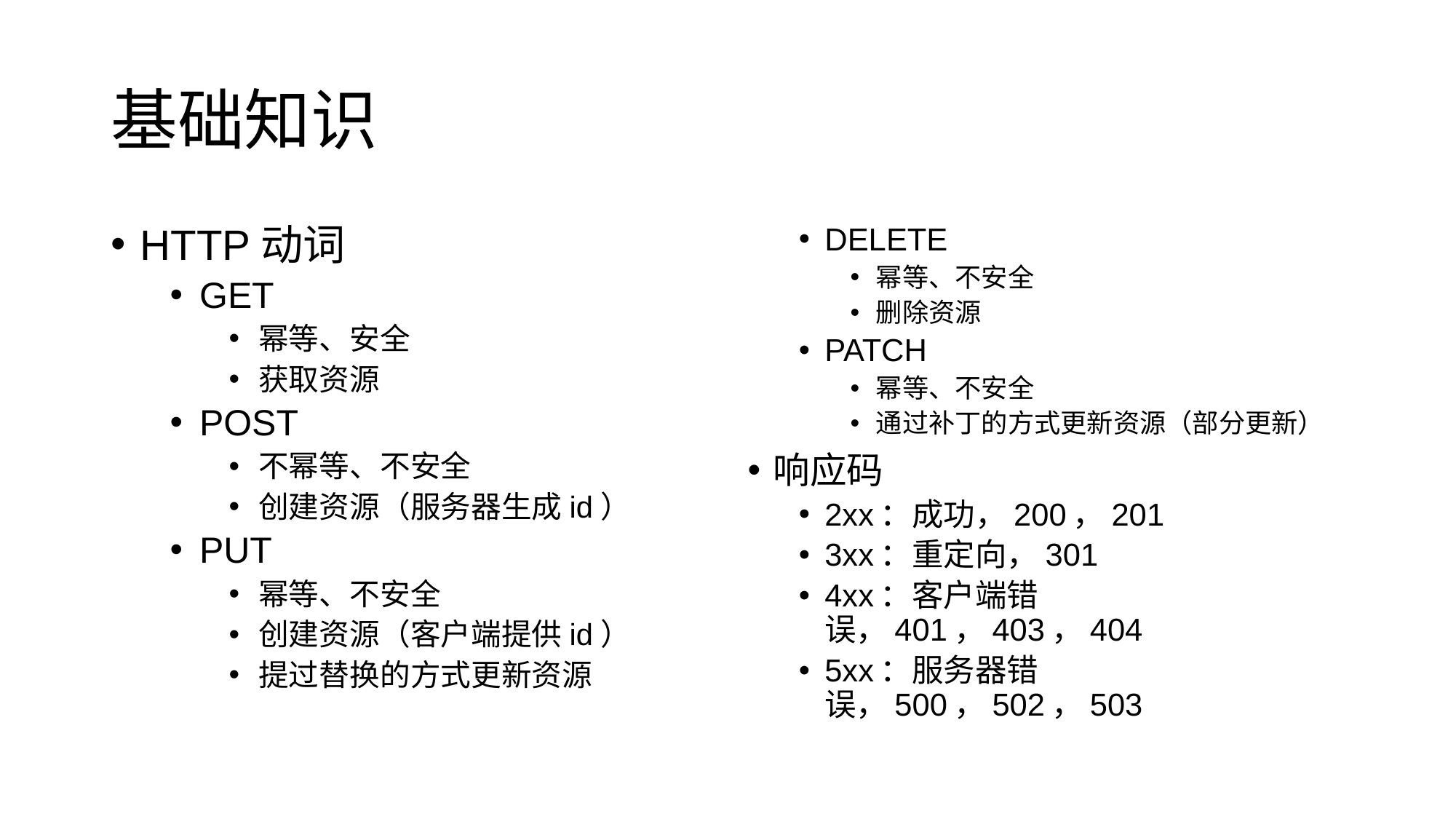

# 基础知识
HTTP动词
GET
幂等、安全
获取资源
POST
不幂等、不安全
创建资源（服务器生成id）
PUT
幂等、不安全
创建资源（客户端提供id）
提过替换的方式更新资源
DELETE
幂等、不安全
删除资源
PATCH
幂等、不安全
通过补丁的方式更新资源（部分更新）
响应码
2xx：成功，200，201
3xx：重定向，301
4xx：客户端错误，401，403，404
5xx：服务器错误，500，502，503